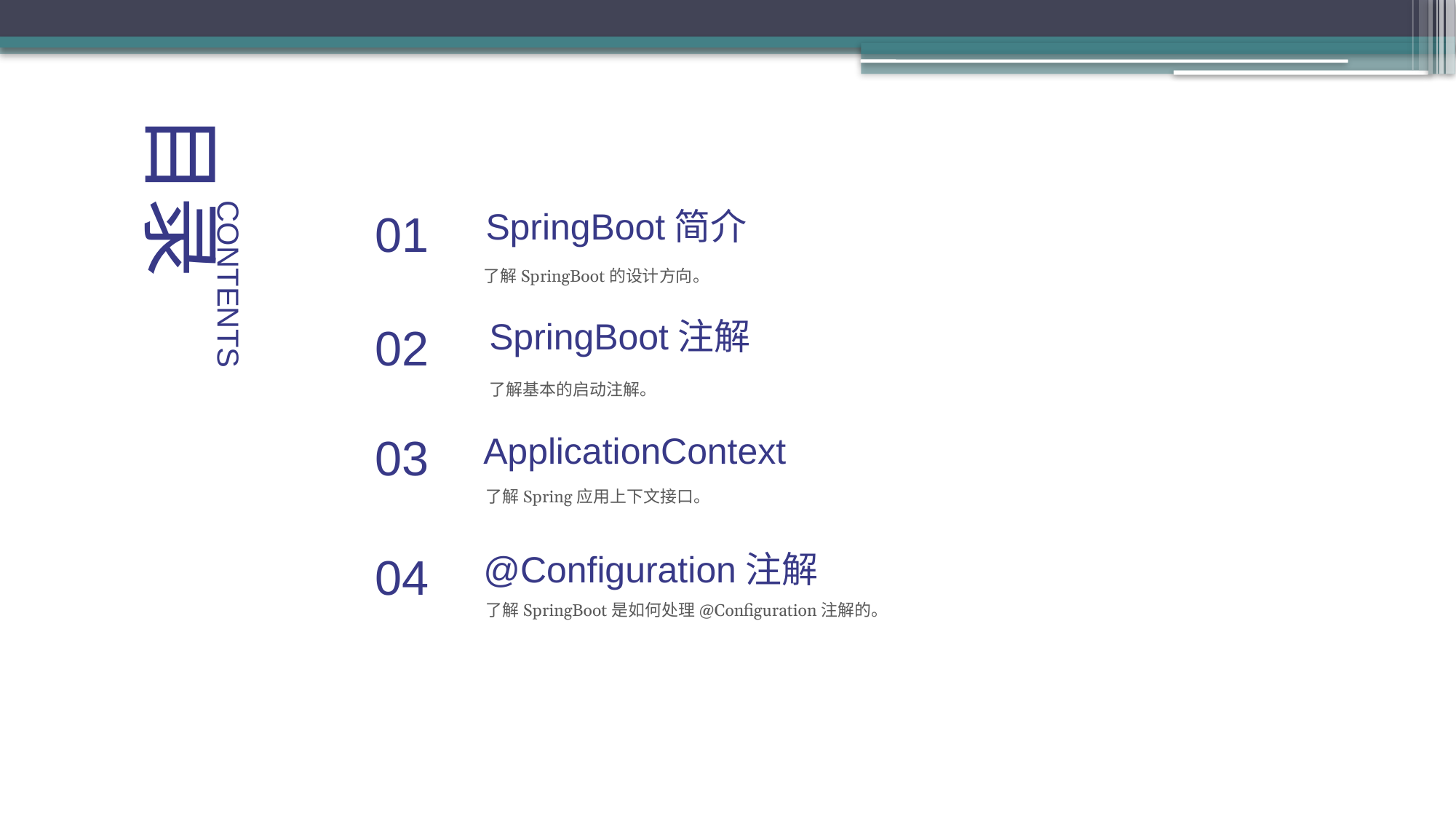

目录
SpringBoot简介
CONTENTS
01
了解SpringBoot的设计方向。
SpringBoot注解
02
了解基本的启动注解。
ApplicationContext
03
了解Spring应用上下文接口。
@Configuration注解
04
了解SpringBoot是如何处理@Configuration注解的。